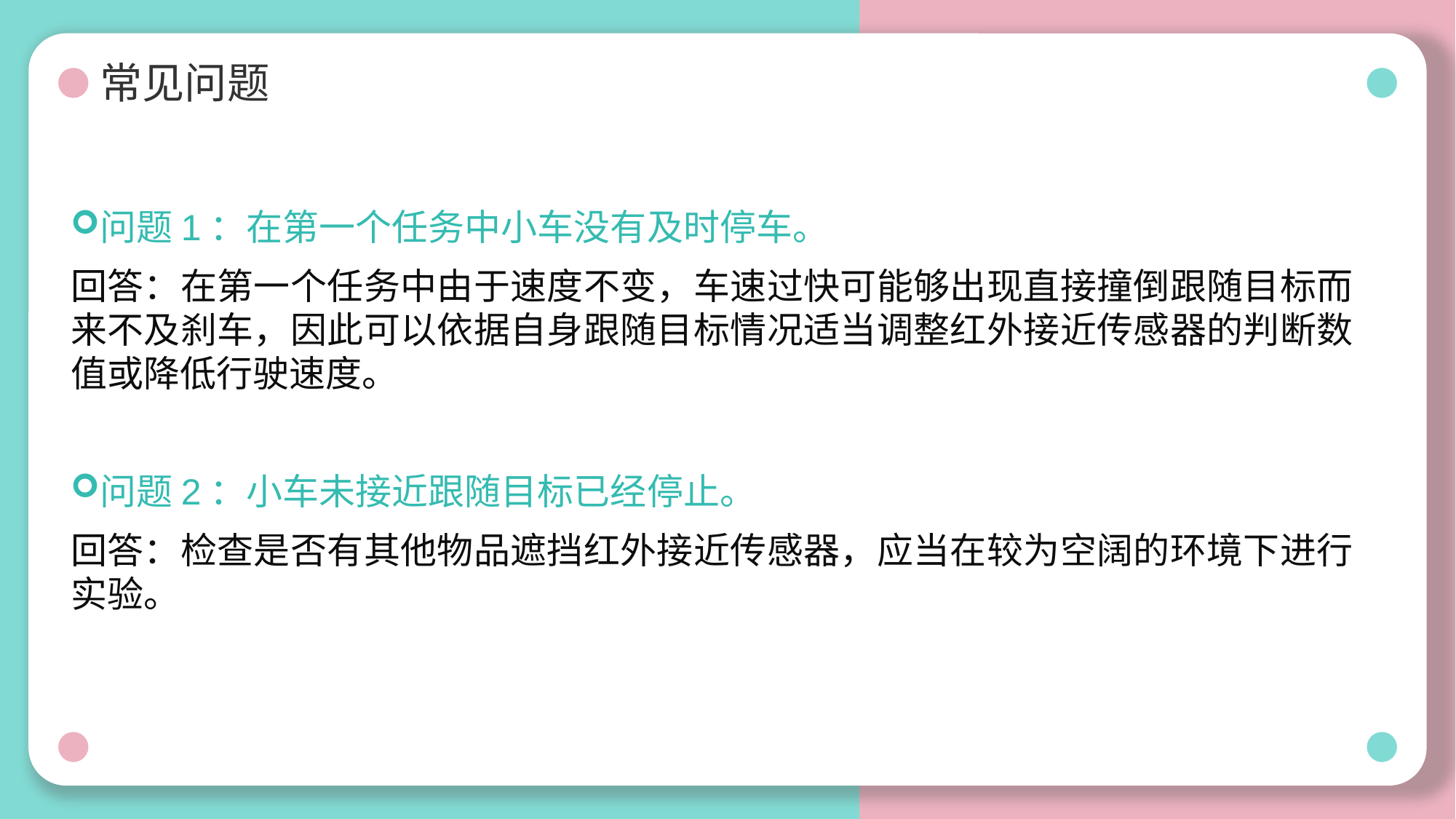

# 常见问题
问题1：在第一个任务中小车没有及时停车。
回答：在第一个任务中由于速度不变，车速过快可能够出现直接撞倒跟随目标而来不及刹车，因此可以依据自身跟随目标情况适当调整红外接近传感器的判断数值或降低行驶速度。

问题2：小车未接近跟随目标已经停止。
回答：检查是否有其他物品遮挡红外接近传感器，应当在较为空阔的环境下进行实验。